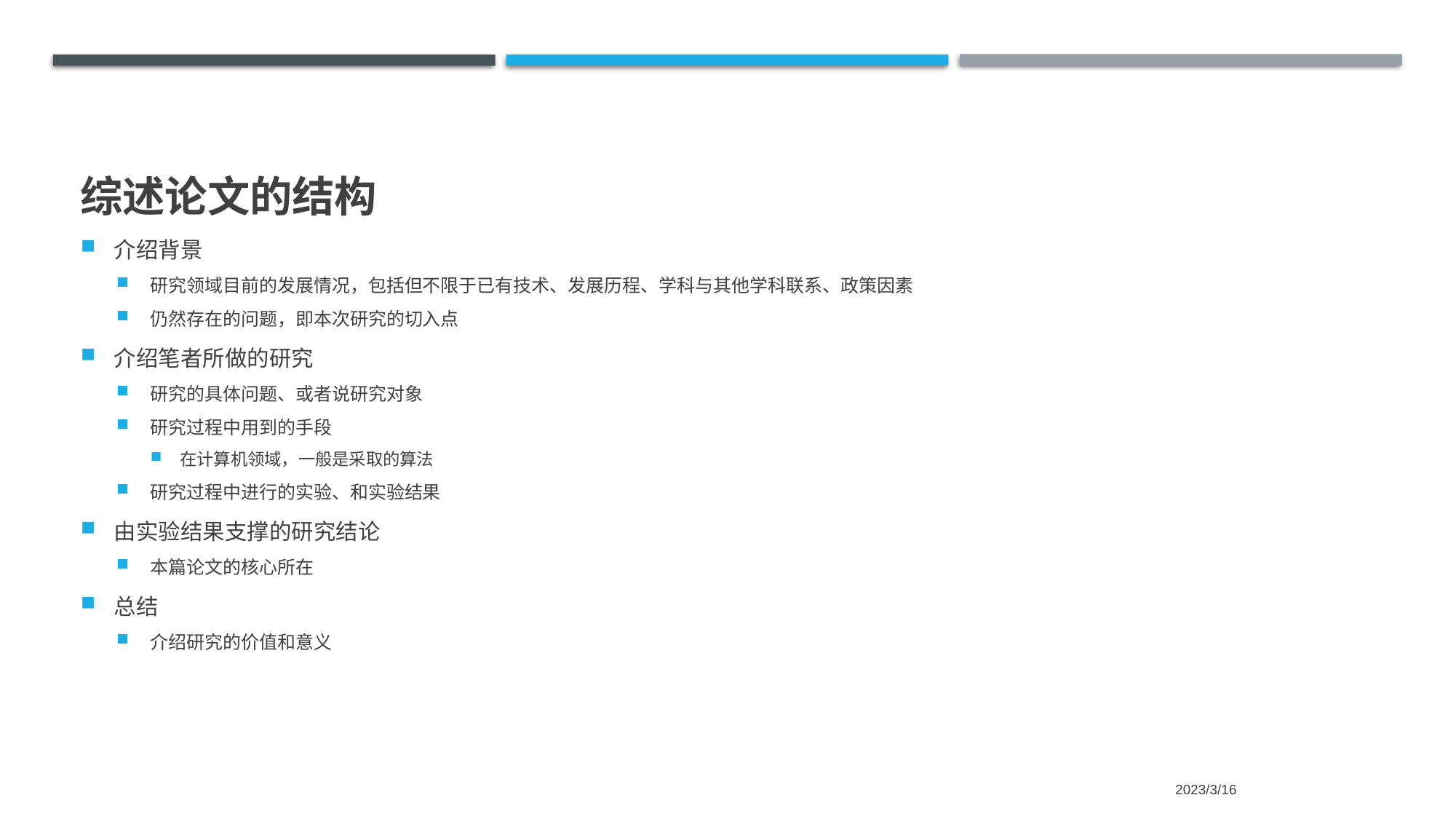

# 综述论文的结构
介绍背景
研究领域目前的发展情况，包括但不限于已有技术、发展历程、学科与其他学科联系、政策因素
仍然存在的问题，即本次研究的切入点
介绍笔者所做的研究
研究的具体问题、或者说研究对象
研究过程中用到的手段
在计算机领域，一般是采取的算法
研究过程中进行的实验、和实验结果
由实验结果支撑的研究结论
本篇论文的核心所在
总结
介绍研究的价值和意义
2023/3/16